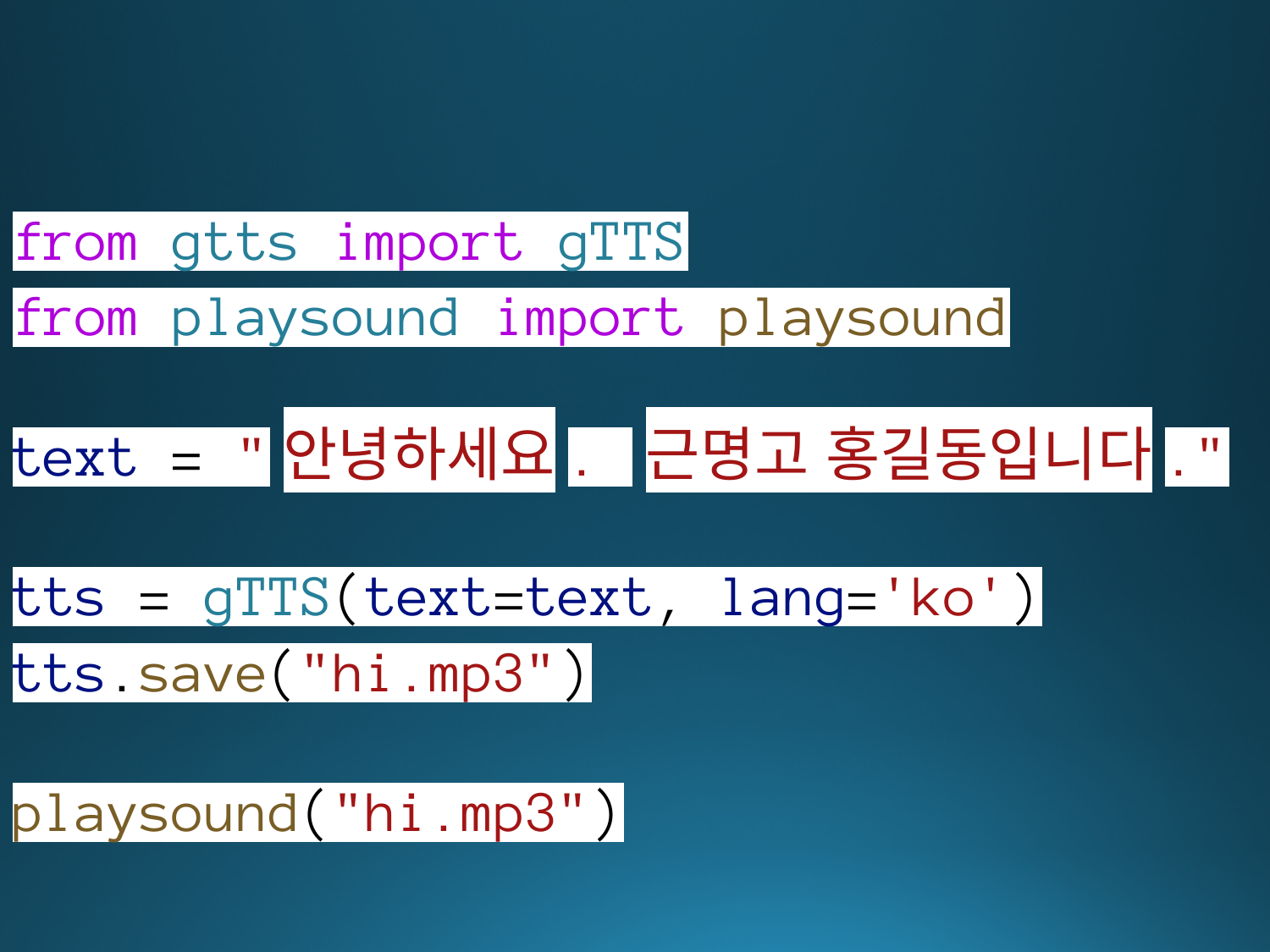

from gtts import gTTS
from playsound import playsound
text = "안녕하세요. 근명고 홍길동입니다."
tts = gTTS(text=text, lang='ko')
tts.save("hi.mp3")
playsound("hi.mp3")